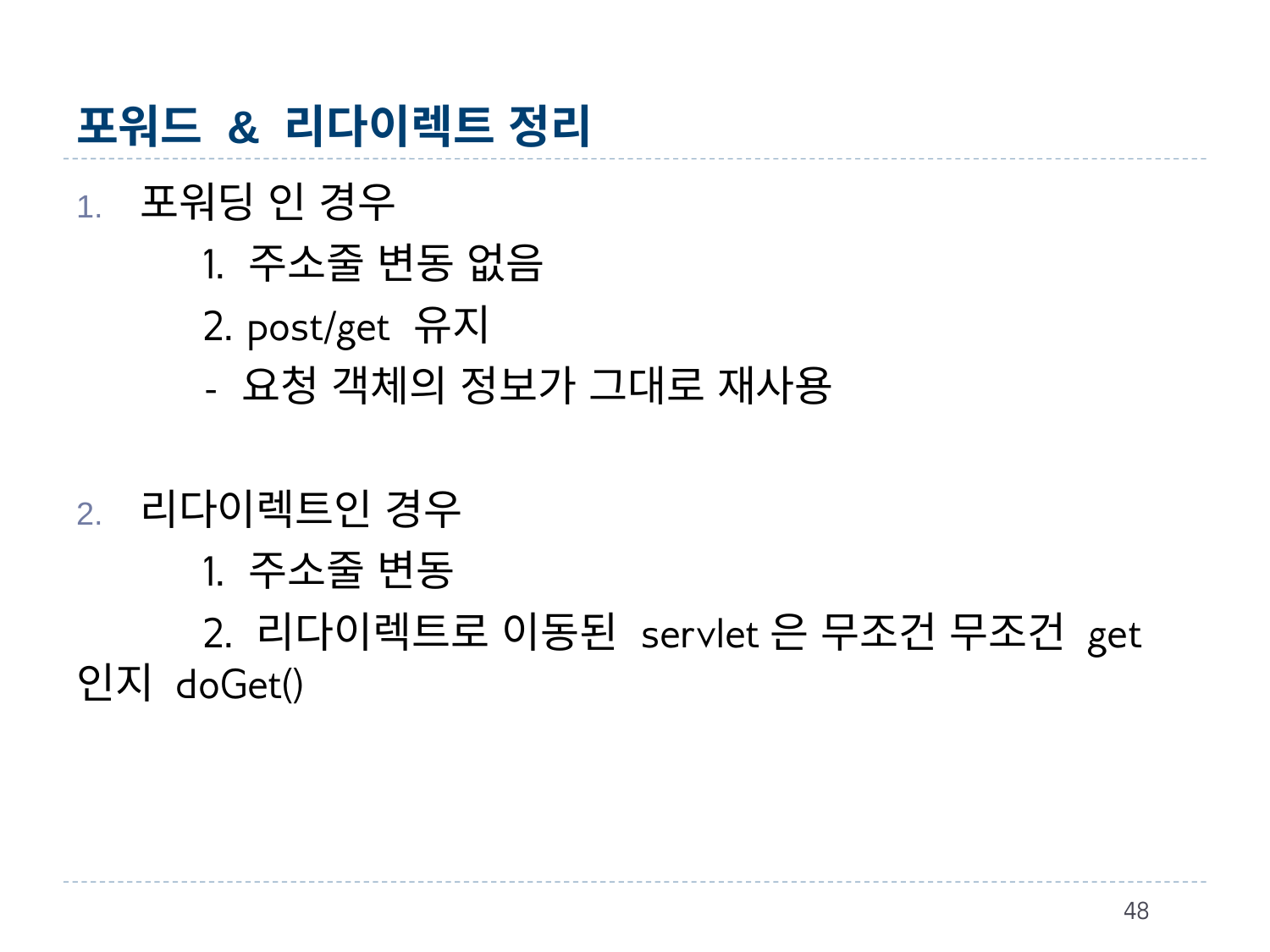

# 포워드 & 리다이렉트 정리
포워딩 인 경우
	1. 주소줄 변동 없음
	2. post/get 유지
	- 요청 객체의 정보가 그대로 재사용

리다이렉트인 경우
	1. 주소줄 변동
	2. 리다이렉트로 이동된 servlet은 무조건 무조건 get인지 doGet()

48